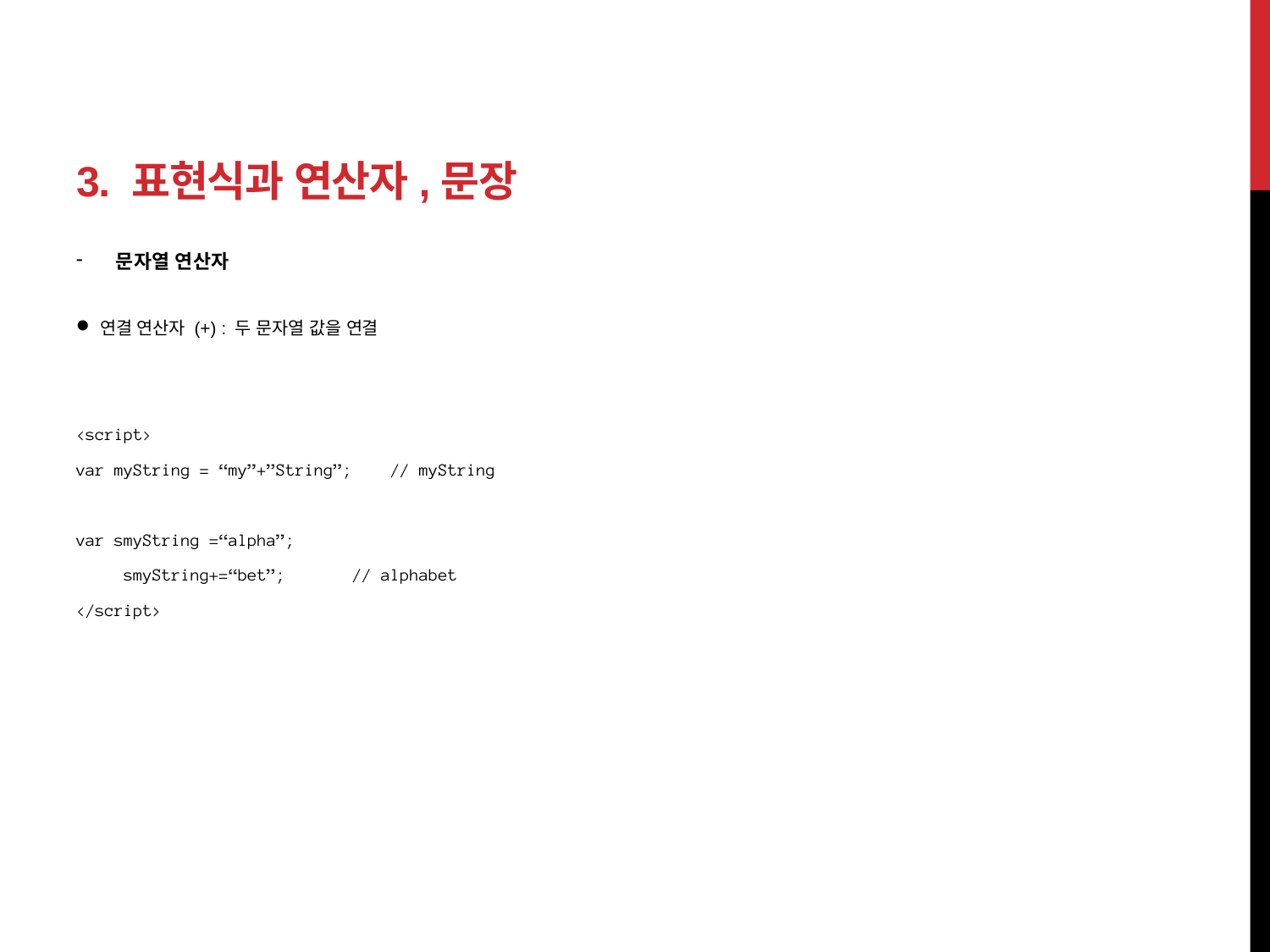

# 3. 표현식과 연산자,문장

문자열 연산자

연결 연산자 (+) : 두 문자열 값을 연결

<script>
var myString = “my”+”String”;    // myString

var smyString =“alpha”;
     smyString+=“bet”;       // alphabet
</script>